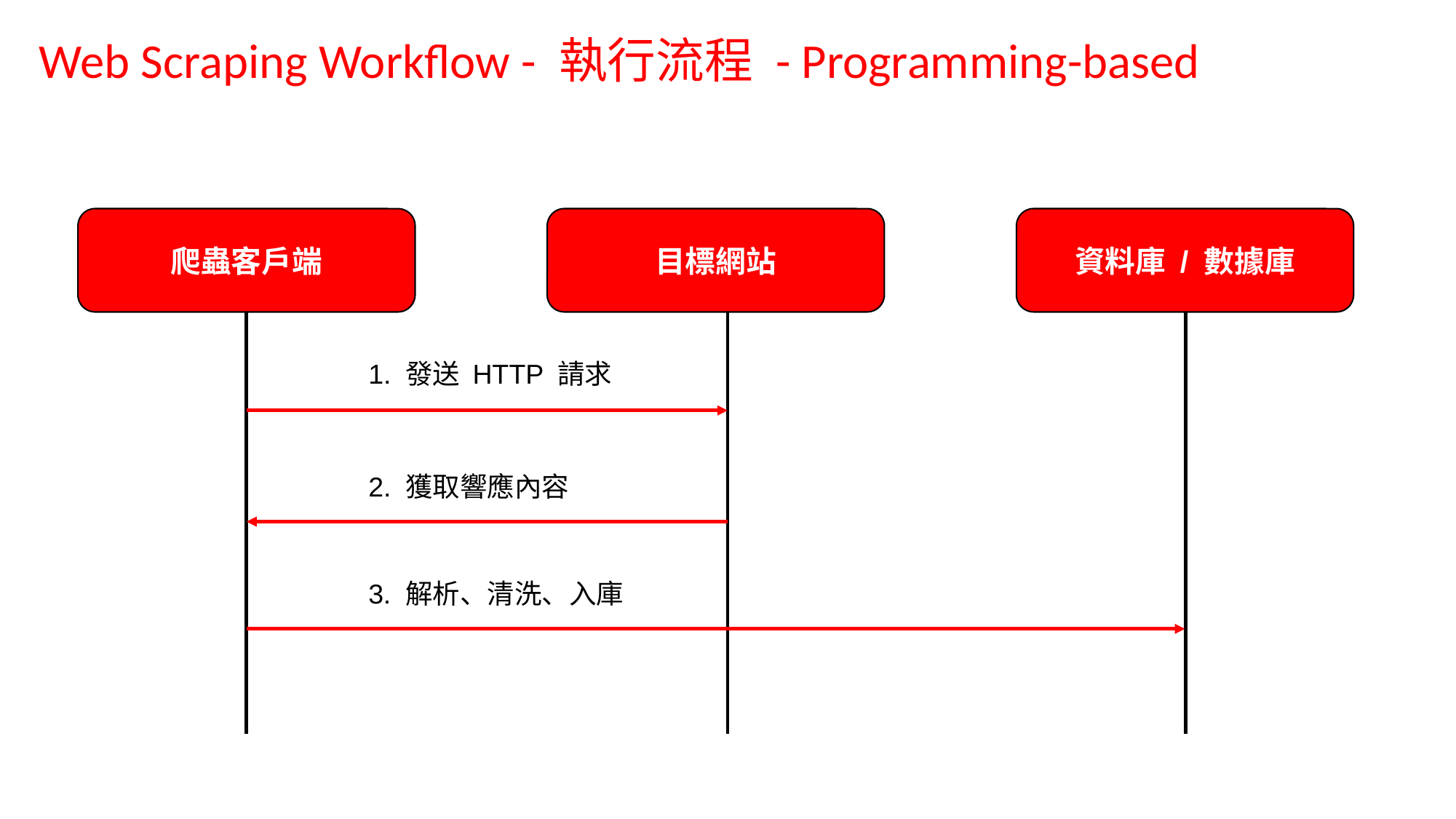

Web Scraping Workflow - 執行流程 - Programming-based
爬蟲客戶端
目標網站
資料庫 / 數據庫
1. 發送 HTTP 請求
2. 獲取響應內容
3. 解析、清洗、入庫